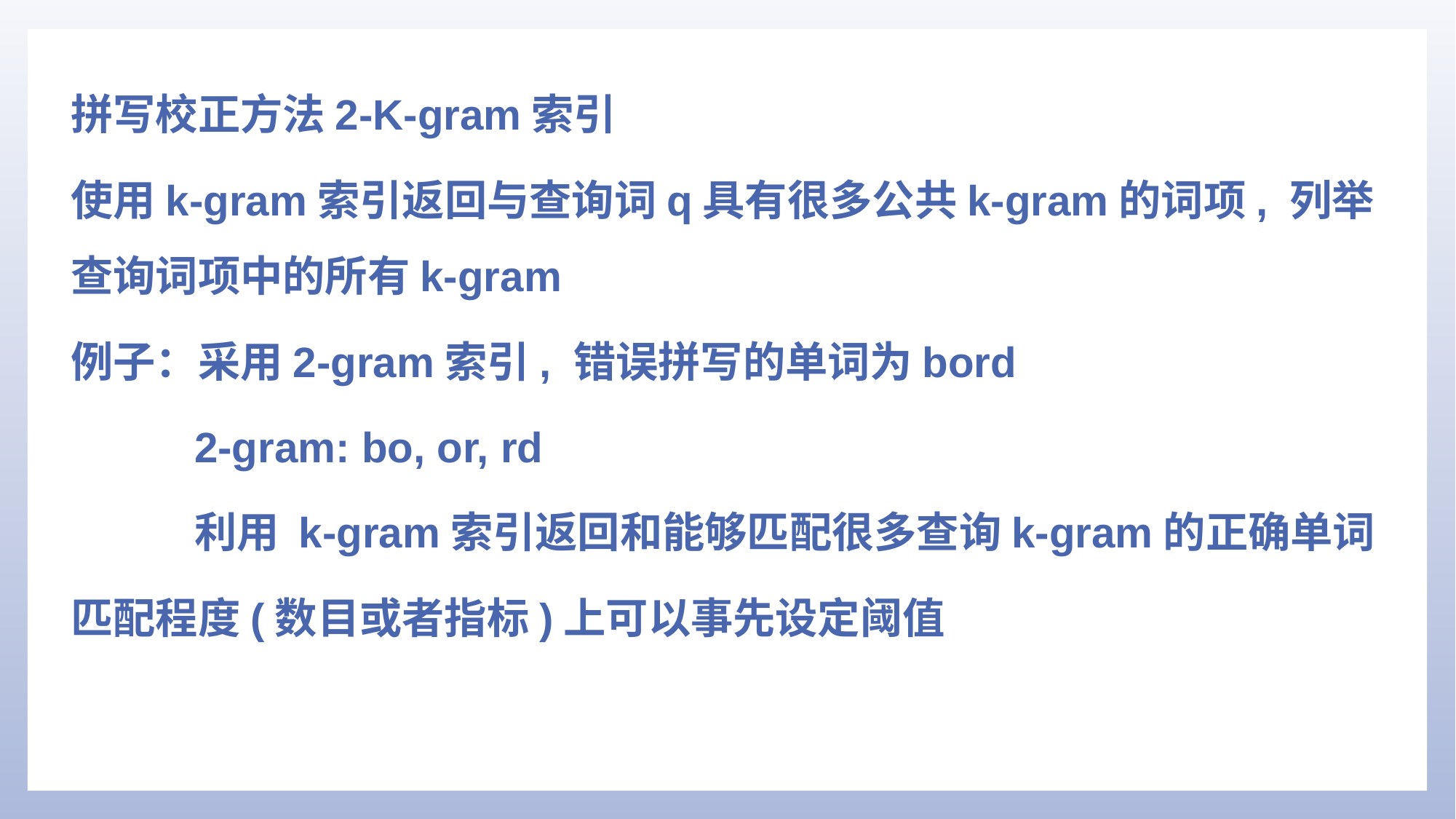

拼写校正方法2-K-gram索引
使用k-gram索引返回与查询词q具有很多公共k-gram的词项, 列举查询词项中的所有k-gram
例子：采用2-gram索引, 错误拼写的单词为bord
2-gram: bo, or, rd
利用 k-gram索引返回和能够匹配很多查询k-gram的正确单词
匹配程度(数目或者指标)上可以事先设定阈值